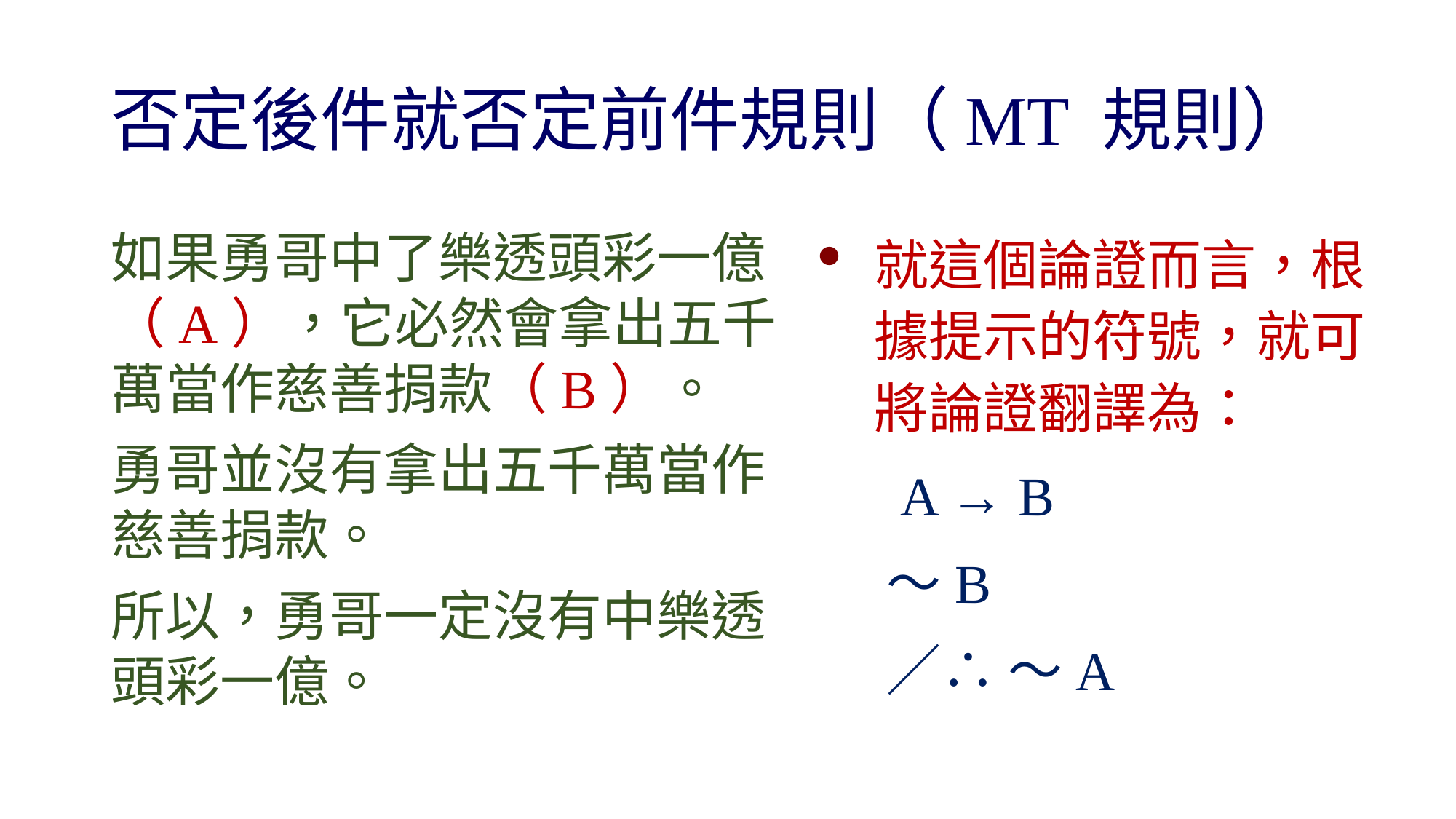

# 否定後件就否定前件規則（MT 規則）
如果勇哥中了樂透頭彩一億（A），它必然會拿出五千萬當作慈善捐款（B）。
勇哥並沒有拿出五千萬當作慈善捐款。
所以，勇哥一定沒有中樂透頭彩一億。
就這個論證而言，根據提示的符號，就可將論證翻譯為：
　 A → B
　 ～B
　 ／∴ ～A